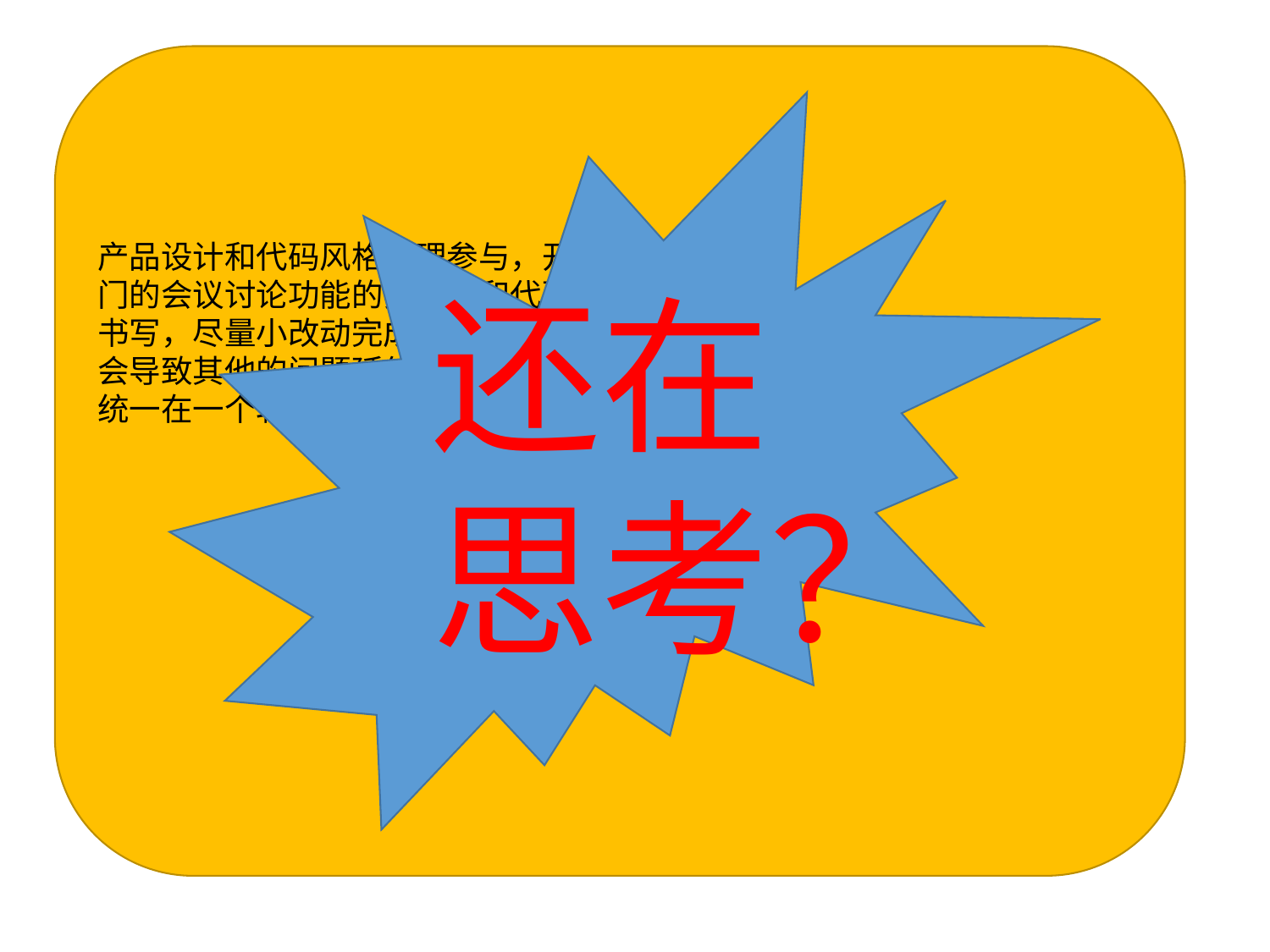

还在思考？

软件代码评审

软件编写

产品设计和代码风格管理参与，开专门的会议讨论功能的实现，和代码的书写，尽量小改动完成，功能实现不会导致其他的问题延伸，提前将代码统一在一个软件框架

软件调试

1小时